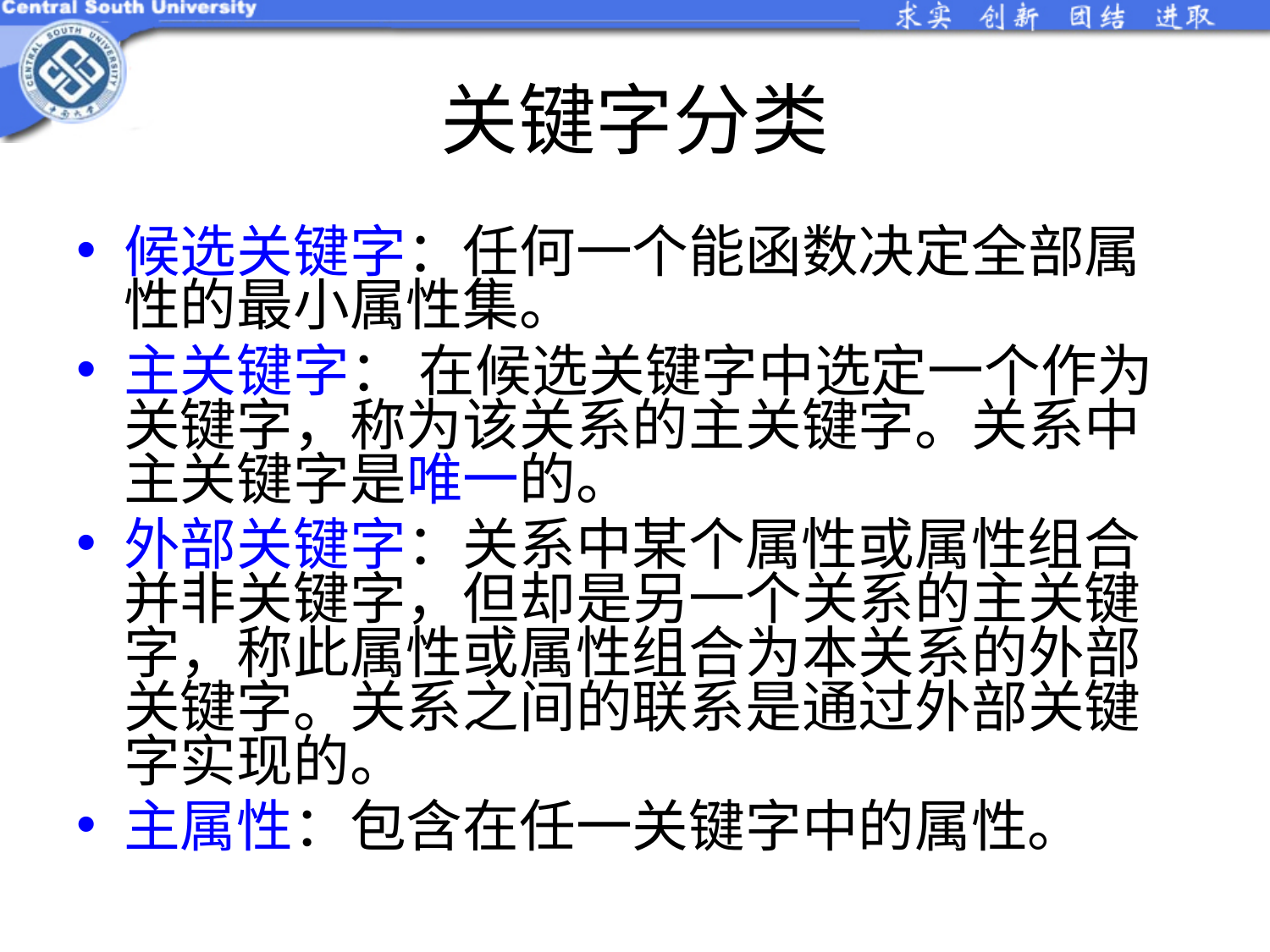

# 关键字分类
候选关键字：任何一个能函数决定全部属性的最小属性集。
主关键字： 在候选关键字中选定一个作为关键字，称为该关系的主关键字。关系中主关键字是唯一的。
外部关键字：关系中某个属性或属性组合并非关键字，但却是另一个关系的主关键字，称此属性或属性组合为本关系的外部关键字。关系之间的联系是通过外部关键字实现的。
主属性：包含在任一关键字中的属性。